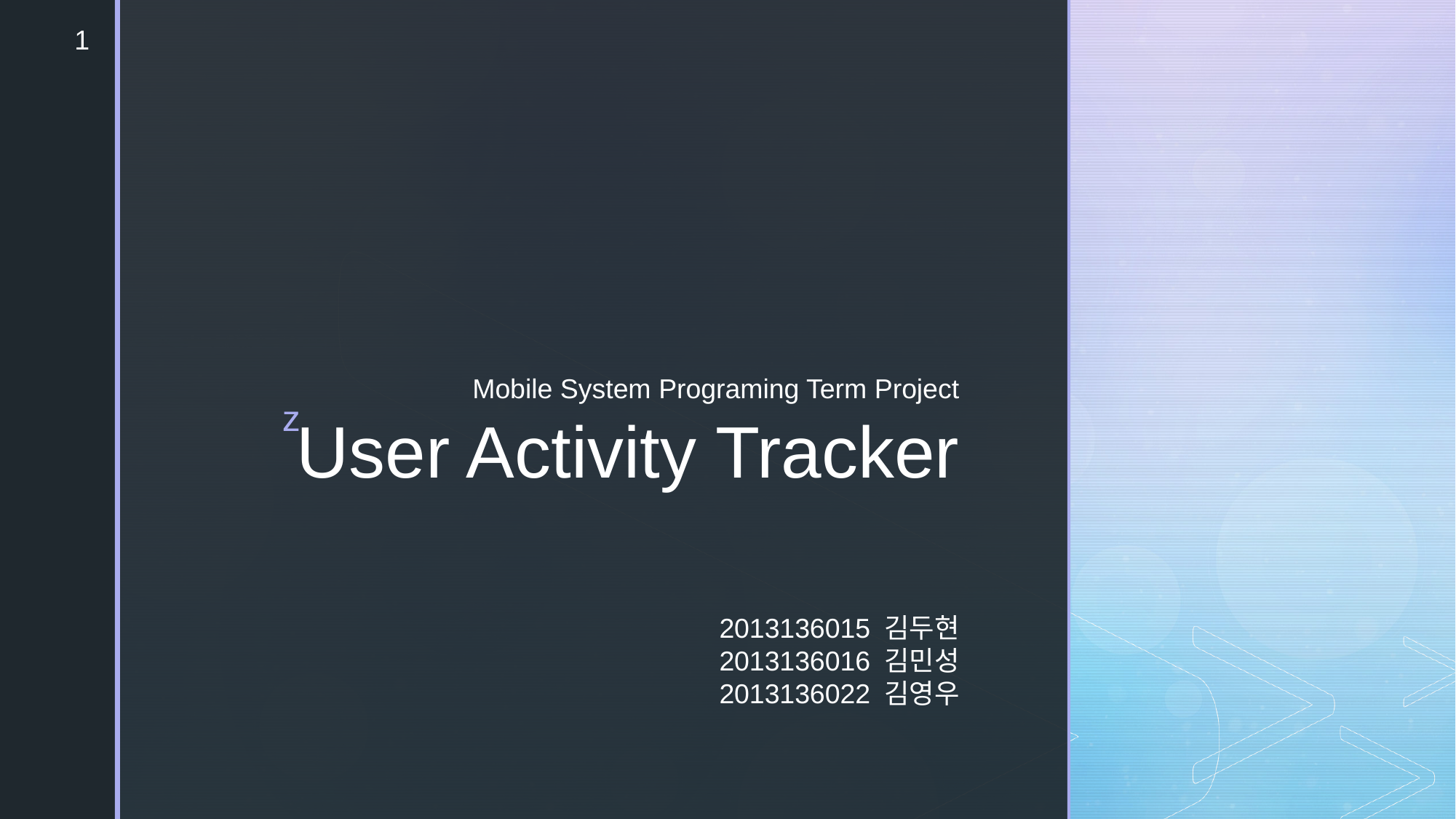

1
Mobile System Programing Term Project
# User Activity Tracker
2013136015 김두현
2013136016 김민성
2013136022 김영우